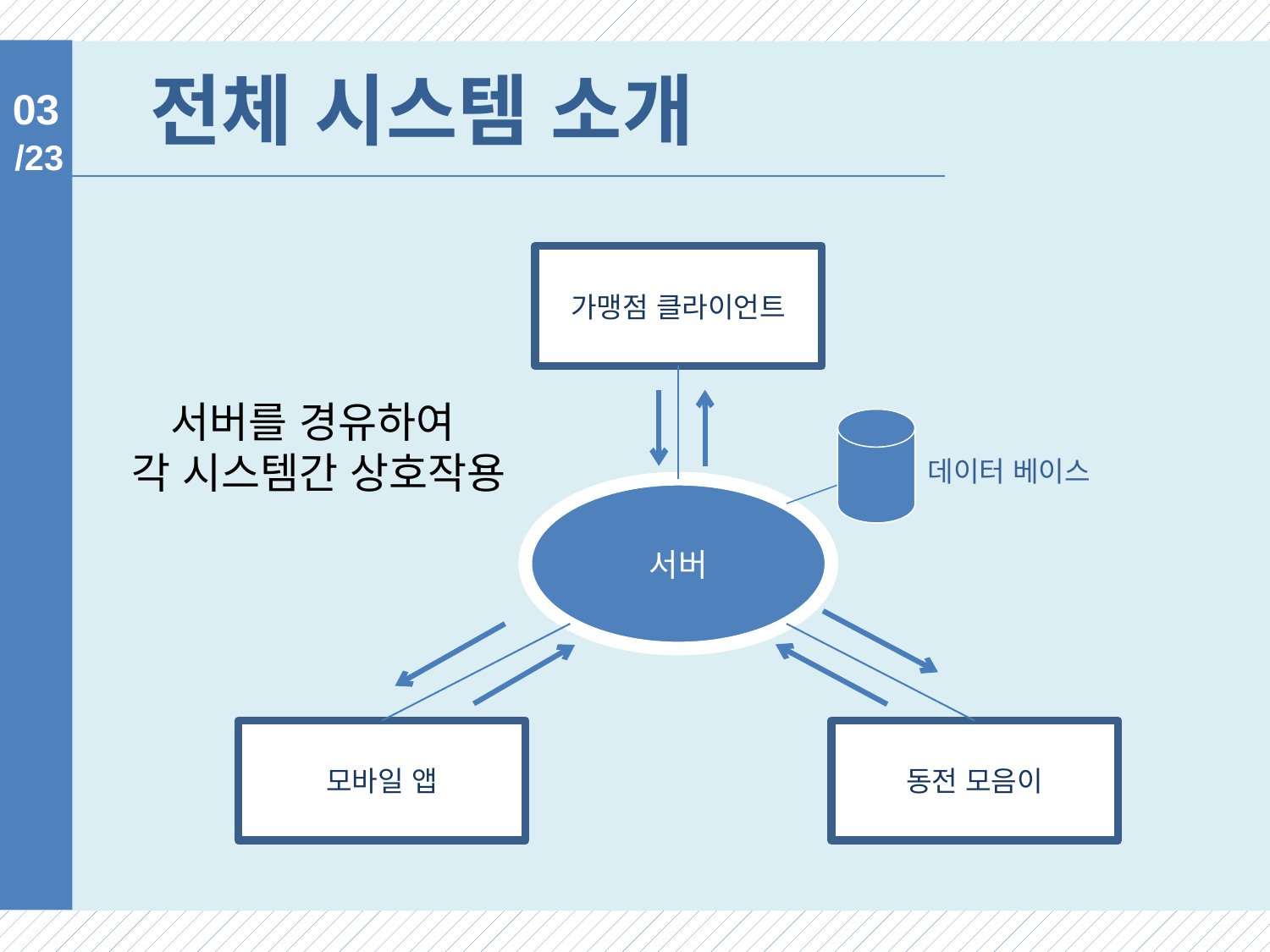

# 전체 시스템 소개
03
가맹점 클라이언트
서버를 경유하여
각 시스템간 상호작용

데이터 베이스
서버
모바일 앱
동전 모음이